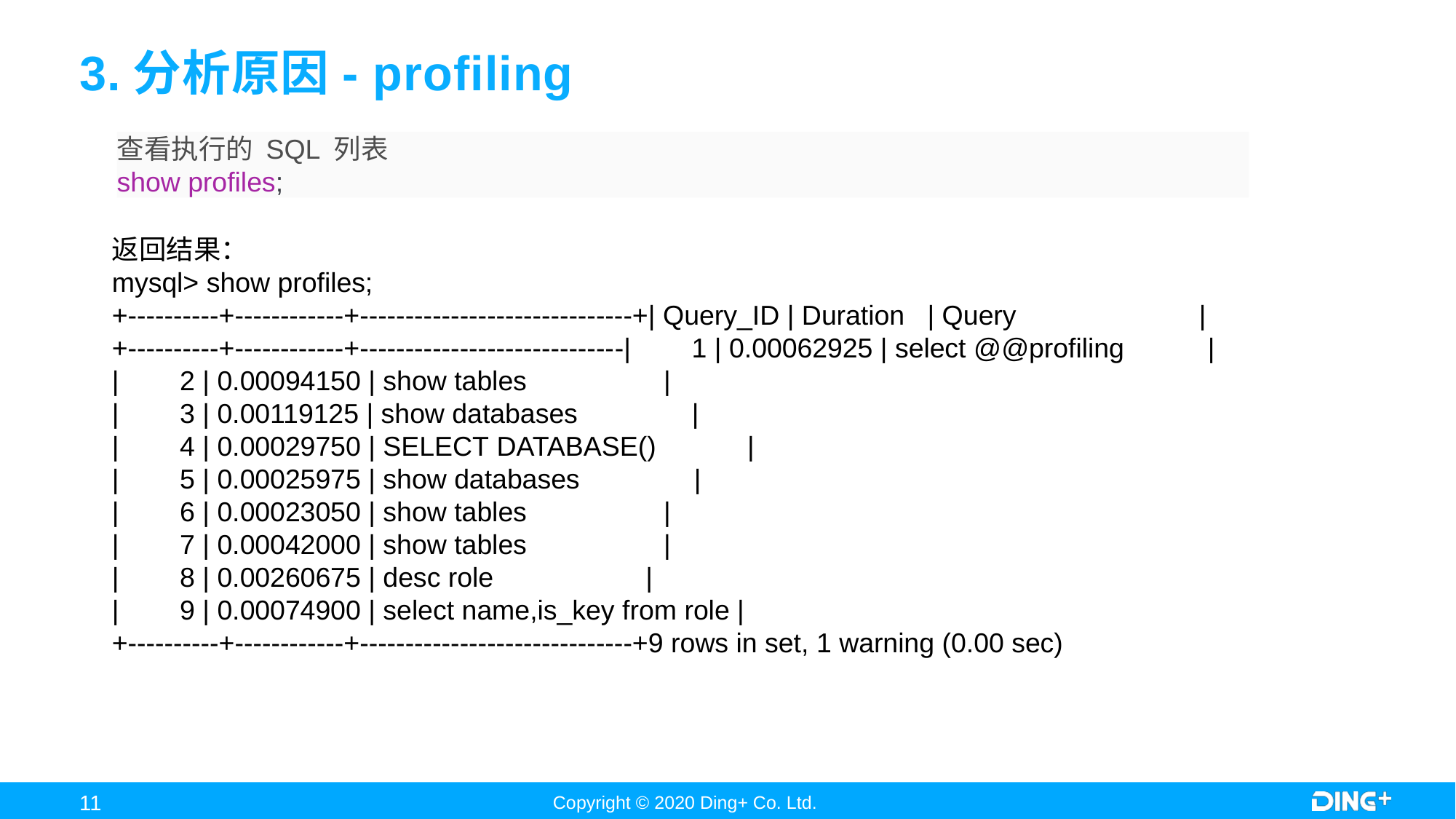

# 3.分析原因- profiling
查看执行的 SQL 列表
show profiles;
返回结果：
mysql> show profiles;
+----------+------------+------------------------------+| Query_ID | Duration   | Query                        |
+----------+------------+-----------------------------|        1 | 0.00062925 | select @@profiling           |
|        2 | 0.00094150 | show tables                  |
|        3 | 0.00119125 | show databases               |
|        4 | 0.00029750 | SELECT DATABASE()            |
|        5 | 0.00025975 | show databases               |
|        6 | 0.00023050 | show tables                  |
|        7 | 0.00042000 | show tables                  |
|        8 | 0.00260675 | desc role                    |
|        9 | 0.00074900 | select name,is_key from role |
+----------+------------+------------------------------+9 rows in set, 1 warning (0.00 sec)
11
Copyright © 2020 Ding+ Co. Ltd.